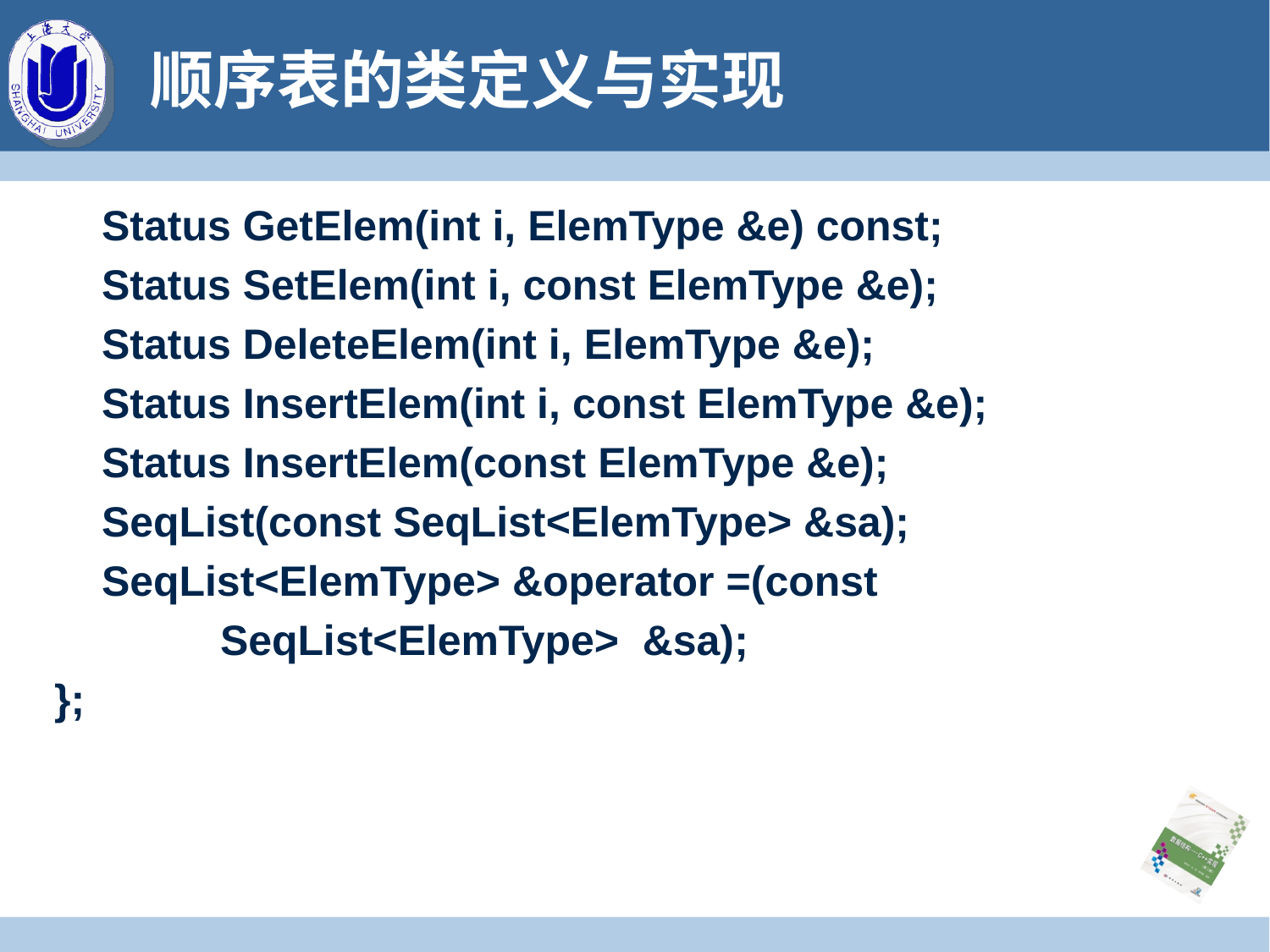

# 顺序表的类定义与实现
    Status GetElem(int i, ElemType &e) const;
    Status SetElem(int i, const ElemType &e);
    Status DeleteElem(int i, ElemType &e);
    Status InsertElem(int i, const ElemType &e);
    Status InsertElem(const ElemType &e);
    SeqList(const SeqList<ElemType> &sa);
    SeqList<ElemType> &operator =(const
              SeqList<ElemType>  &sa);
};